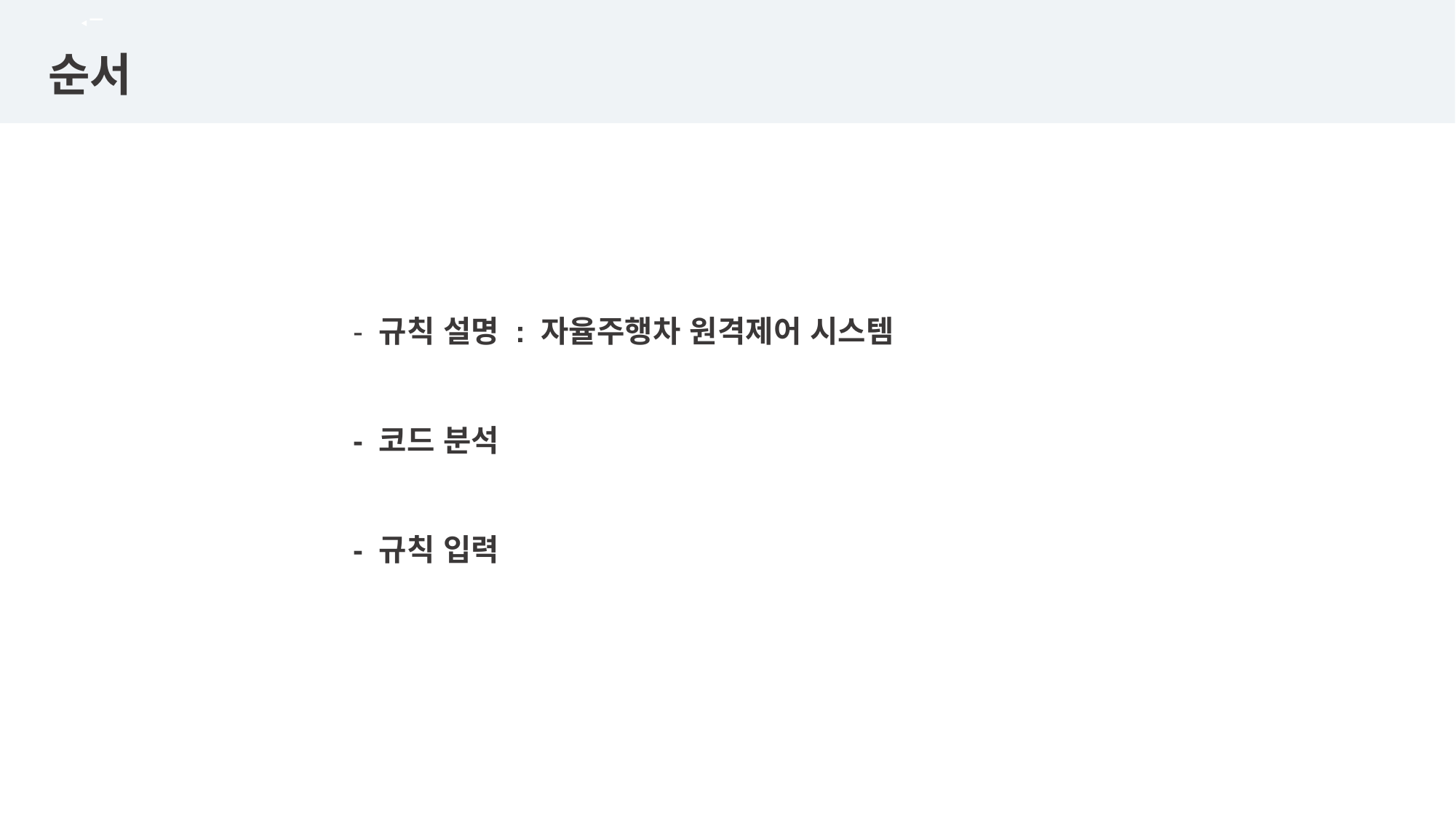

순서

- 규칙 설명 : 자율주행차 원격제어 시스템

- 코드 분석

- 규칙 입력